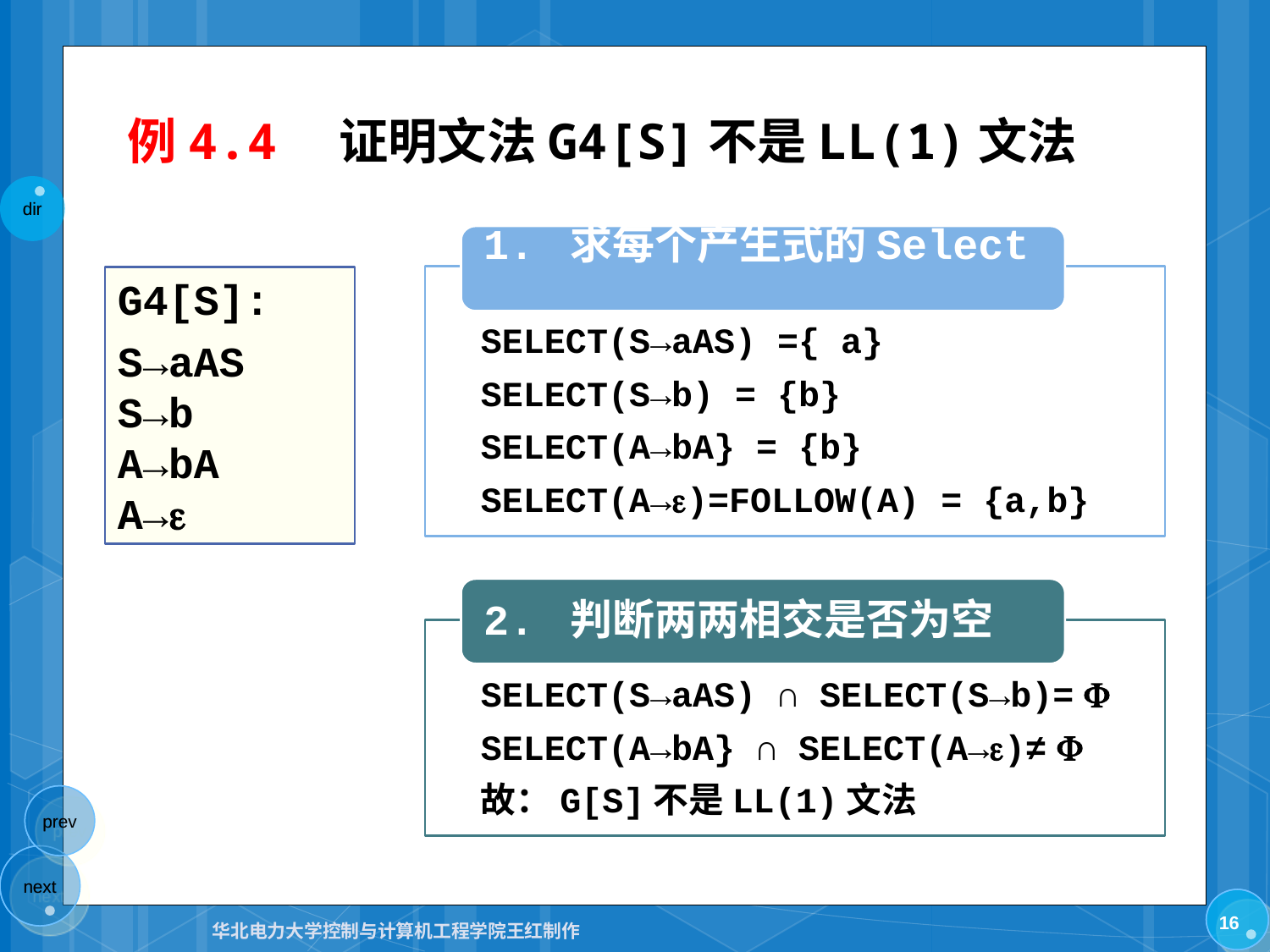

# 例4.4　证明文法G4[S]不是LL(1)文法
1. 求每个产生式的Select
SELECT(S→aAS) ={ a}
SELECT(S→b) = {b}
SELECT(A→bA} = {b}
SELECT(A→ε)=FOLLOW(A) = {a,b}
G4[S]:
S→aAS
S→b
A→bA
A→ε
2. 判断两两相交是否为空
SELECT(S→aAS) ∩ SELECT(S→b)= Φ
SELECT(A→bA} ∩ SELECT(A→ε)≠ Φ
故：G[S]不是LL(1)文法
16
华北电力大学控制与计算机工程学院王红制作